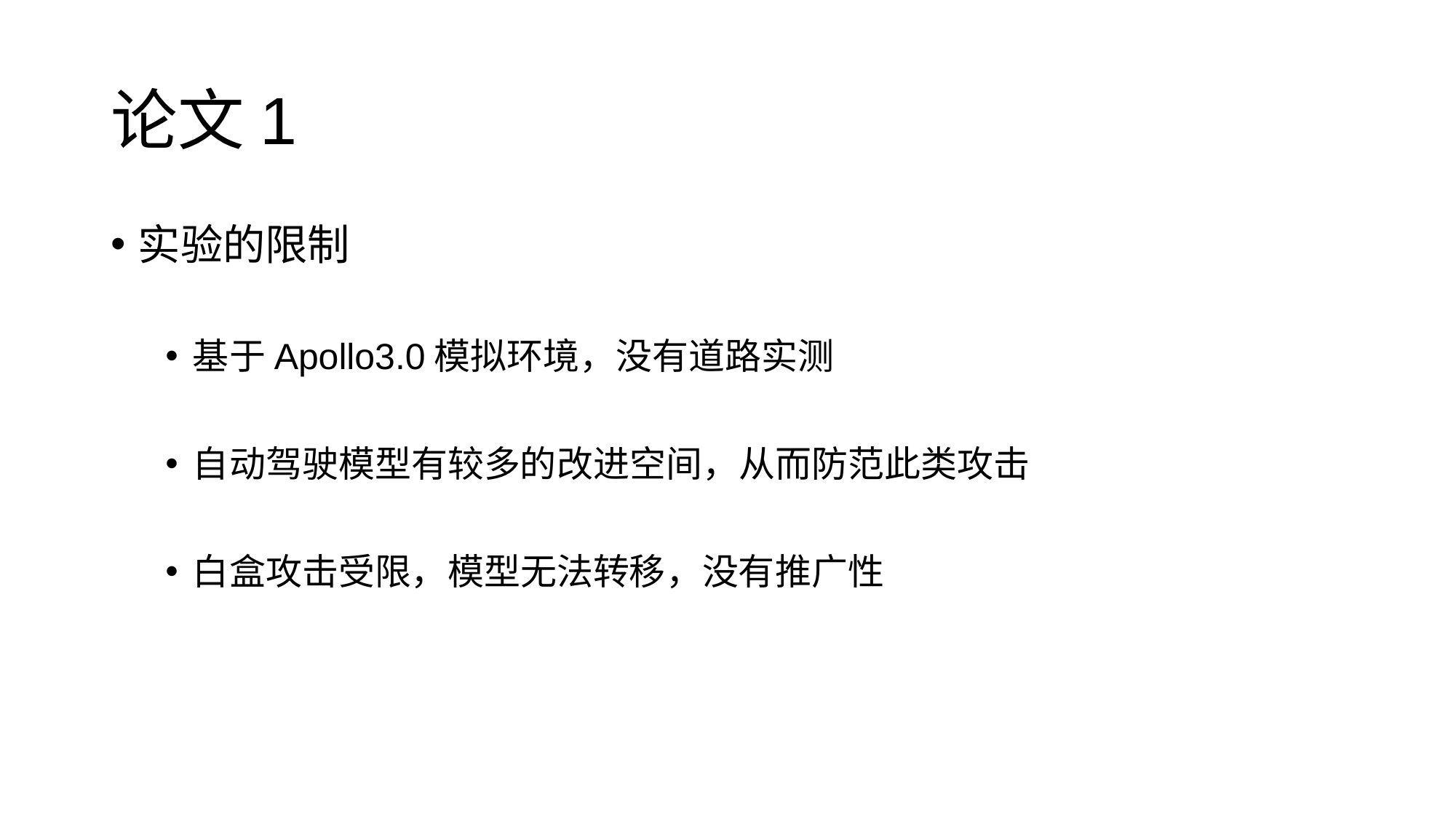

# 论文1
实验的限制

基于Apollo3.0模拟环境，没有道路实测

自动驾驶模型有较多的改进空间，从而防范此类攻击

白盒攻击受限，模型无法转移，没有推广性